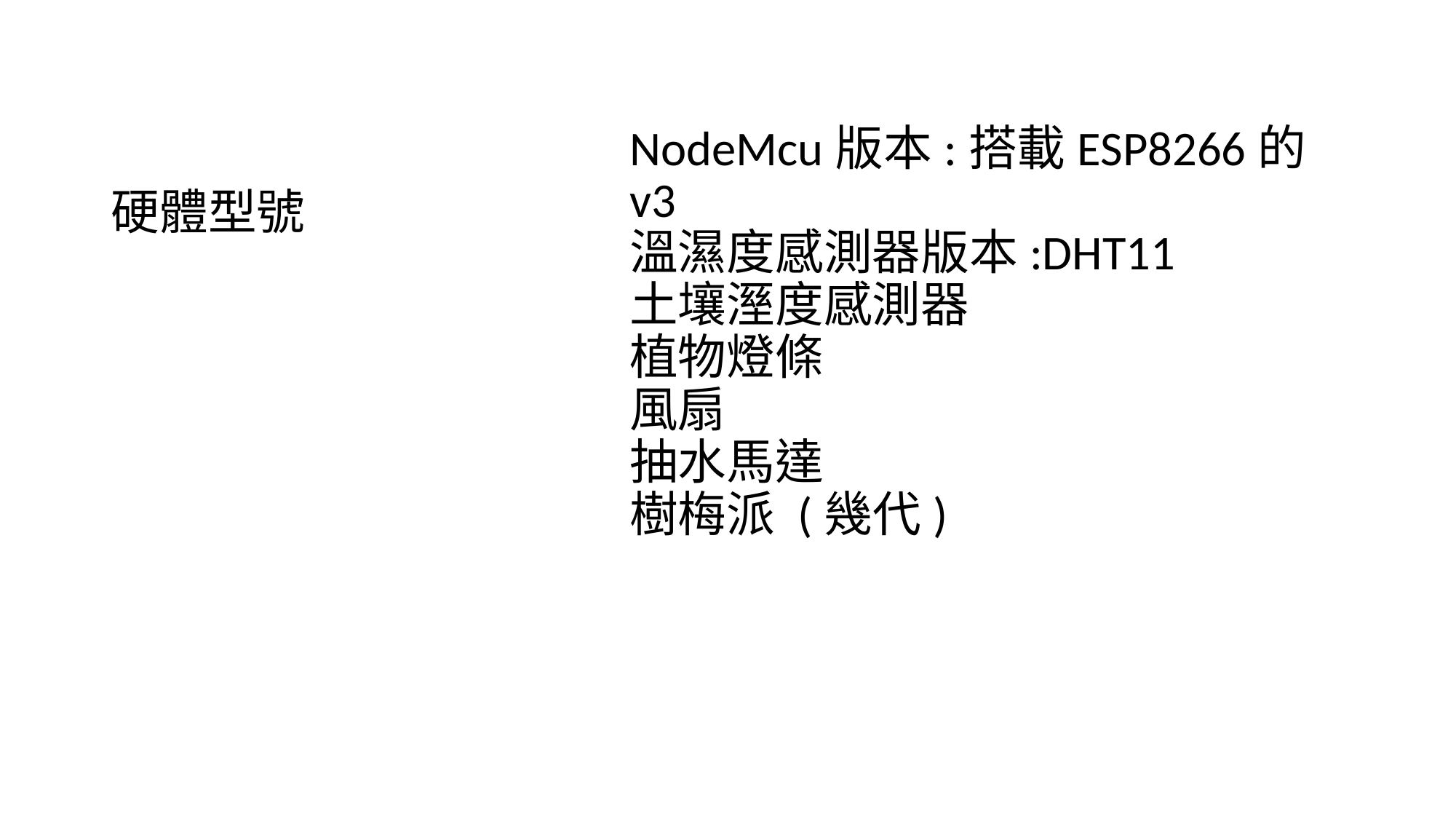

# 硬體型號
NodeMcu版本:搭載ESP8266的v3
溫濕度感測器版本:DHT11
土壤溼度感測器
植物燈條
風扇
抽水馬達
樹梅派 (幾代)